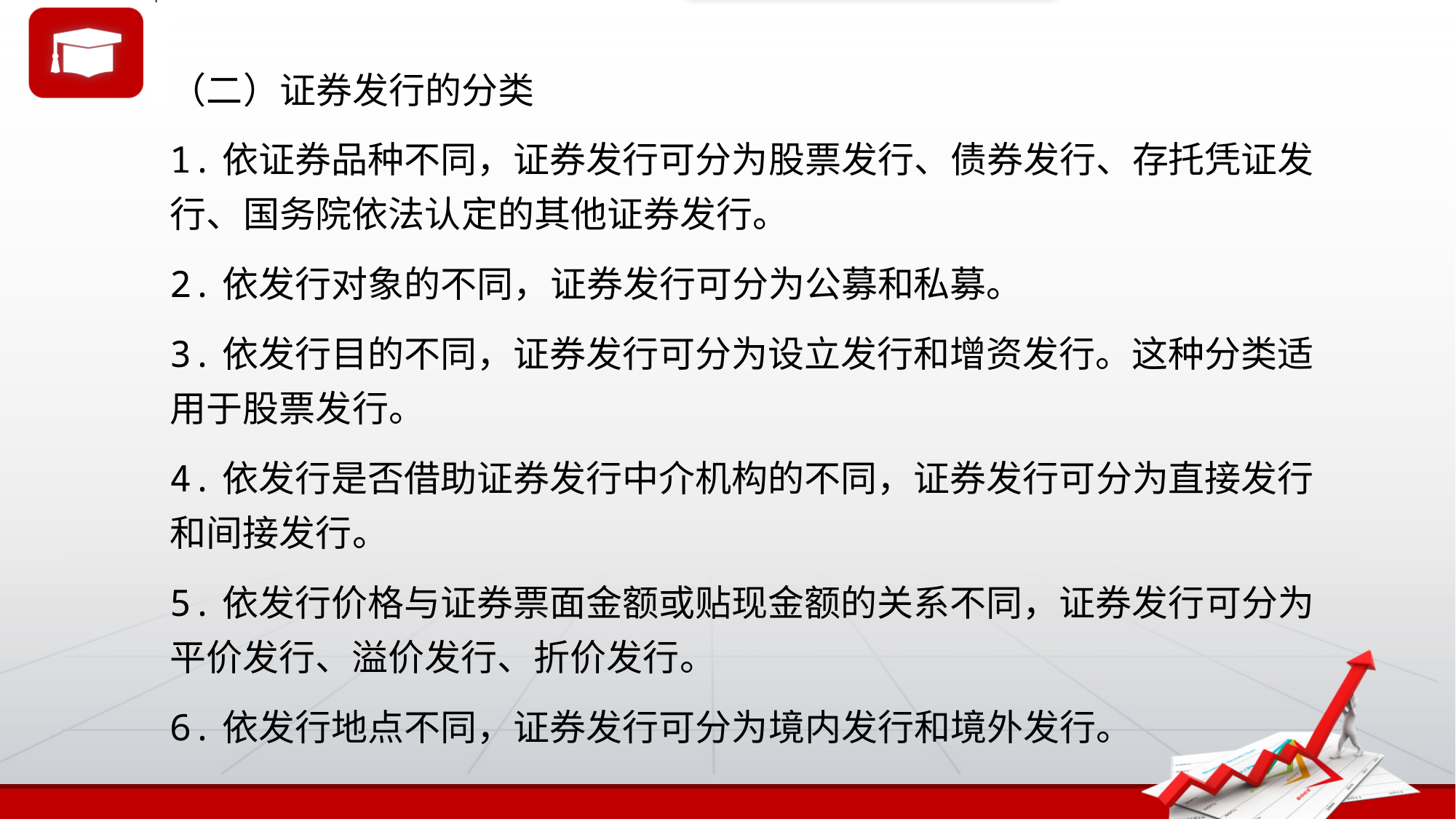

（二）证券发行的分类
1.依证券品种不同，证券发行可分为股票发行、债券发行、存托凭证发行、国务院依法认定的其他证券发行。
2.依发行对象的不同，证券发行可分为公募和私募。
3.依发行目的不同，证券发行可分为设立发行和增资发行。这种分类适用于股票发行。
4.依发行是否借助证券发行中介机构的不同，证券发行可分为直接发行和间接发行。
5.依发行价格与证券票面金额或贴现金额的关系不同，证券发行可分为平价发行、溢价发行、折价发行。
6.依发行地点不同，证券发行可分为境内发行和境外发行。